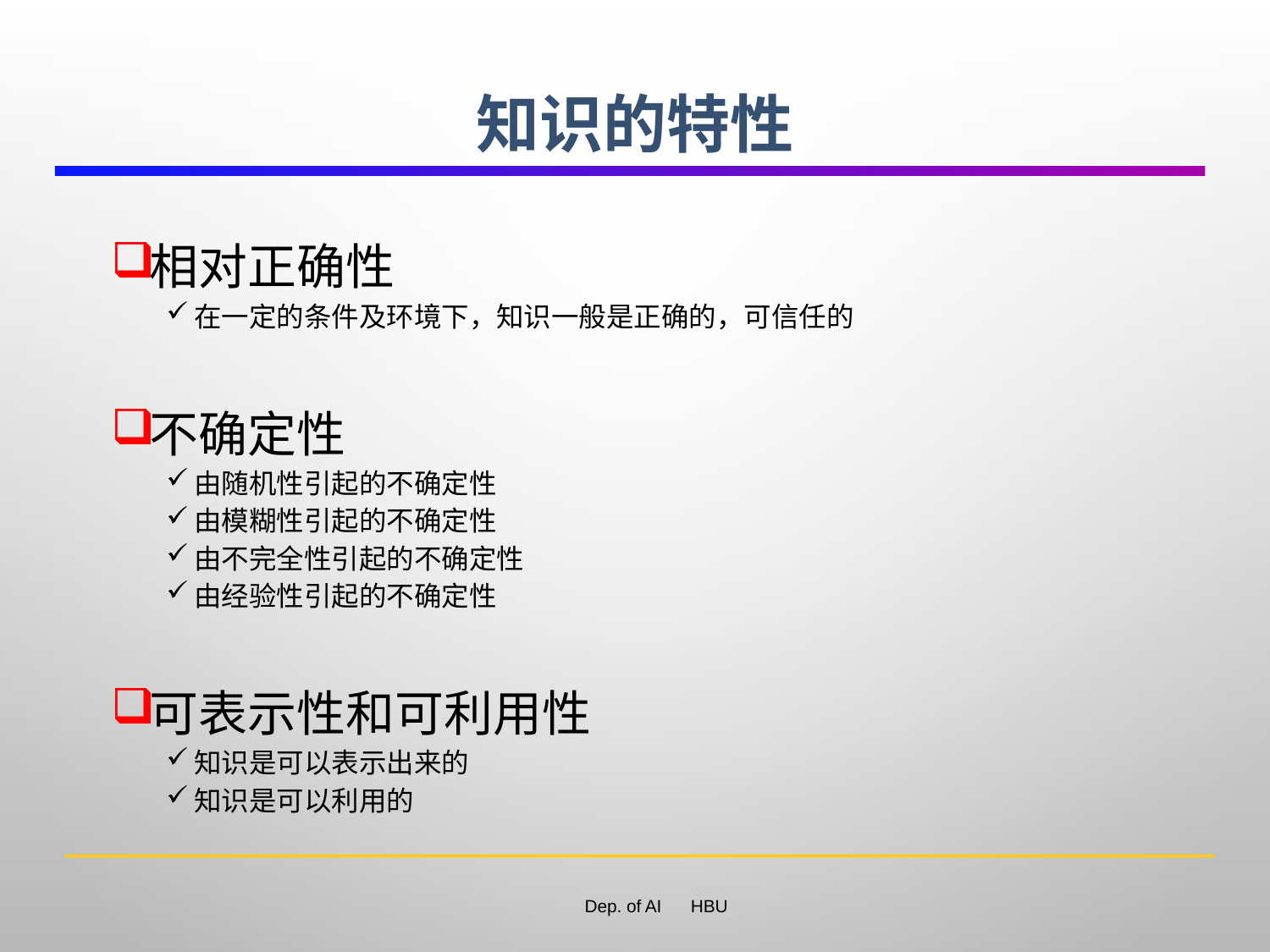

# 知识的特性
相对正确性
在一定的条件及环境下，知识一般是正确的，可信任的

不确定性
由随机性引起的不确定性
由模糊性引起的不确定性
由不完全性引起的不确定性
由经验性引起的不确定性

可表示性和可利用性
知识是可以表示出来的
知识是可以利用的

6
Dep. of AI      HBU